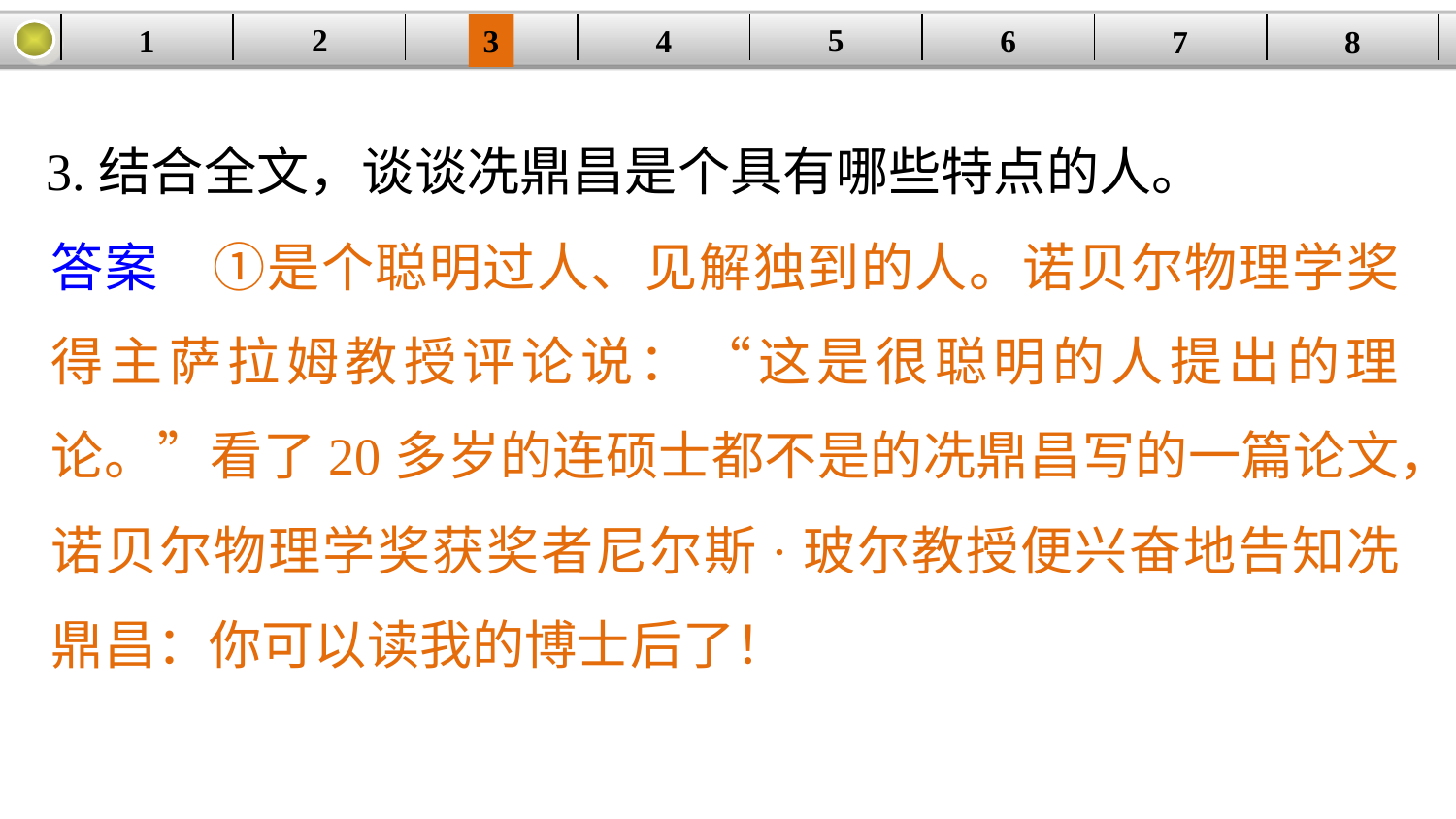

5
2
1
4
6
|  |  |  |  |  |  |  |  |
| --- | --- | --- | --- | --- | --- | --- | --- |
3
8
7

3.结合全文，谈谈冼鼎昌是个具有哪些特点的人。
答案　①是个聪明过人、见解独到的人。诺贝尔物理学奖得主萨拉姆教授评论说：“这是很聪明的人提出的理论。”看了20多岁的连硕士都不是的冼鼎昌写的一篇论文，诺贝尔物理学奖获奖者尼尔斯·玻尔教授便兴奋地告知冼鼎昌：你可以读我的博士后了！